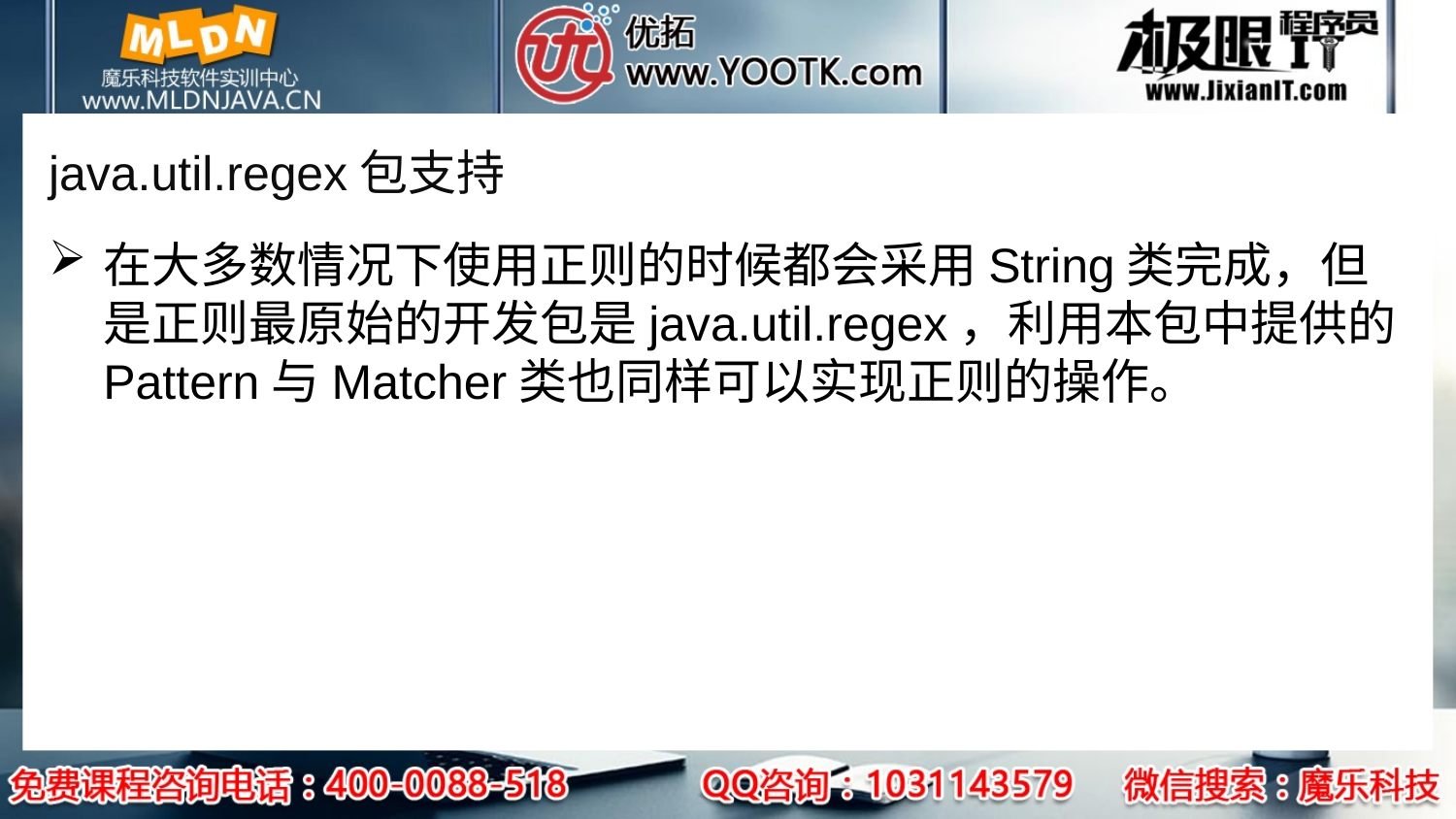

# java.util.regex包支持
在大多数情况下使用正则的时候都会采用String类完成，但是正则最原始的开发包是java.util.regex，利用本包中提供的Pattern与Matcher类也同样可以实现正则的操作。